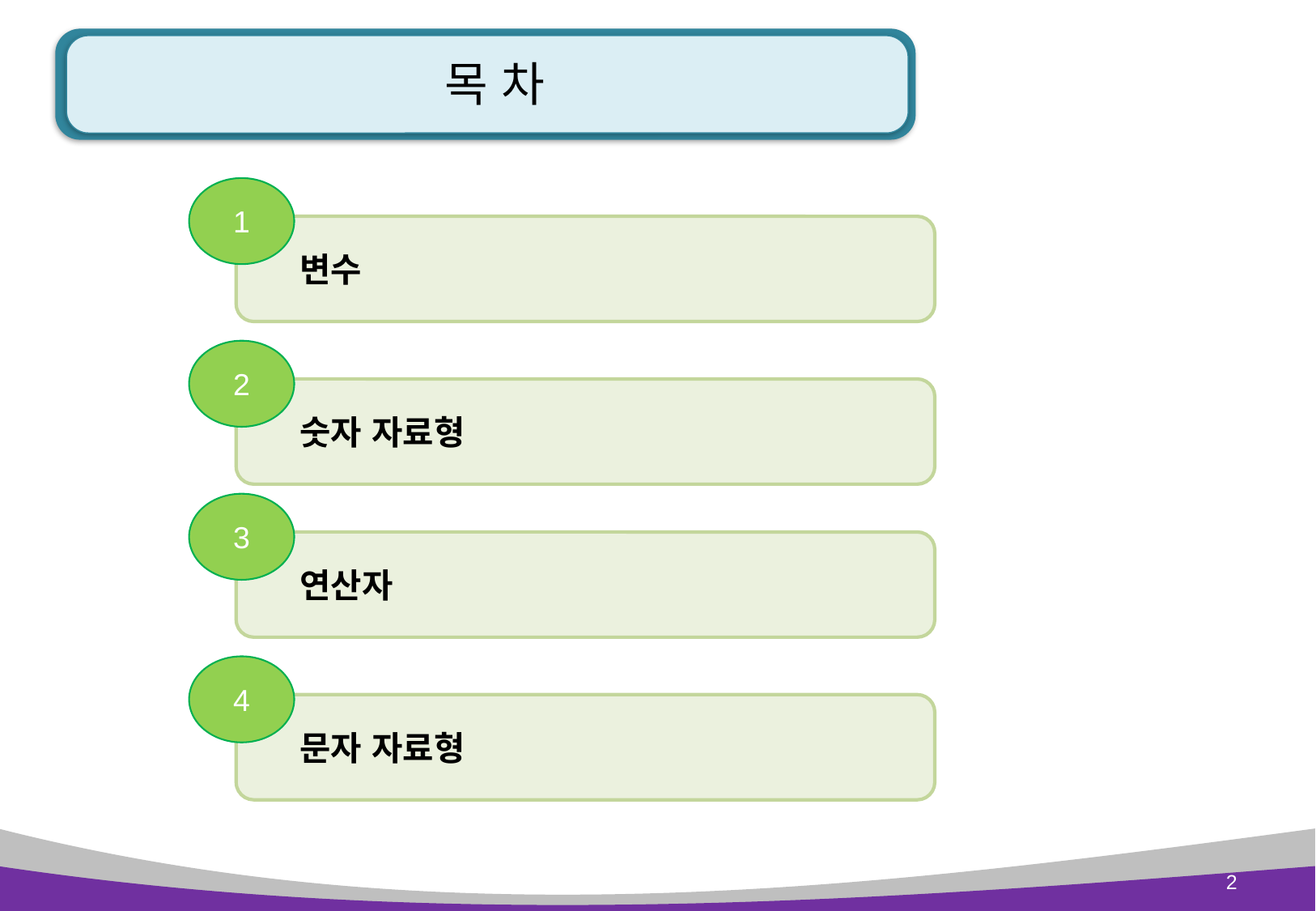

# 목 차
1
     변수
2
     숫자 자료형
3
     연산자
4
     문자 자료형
2